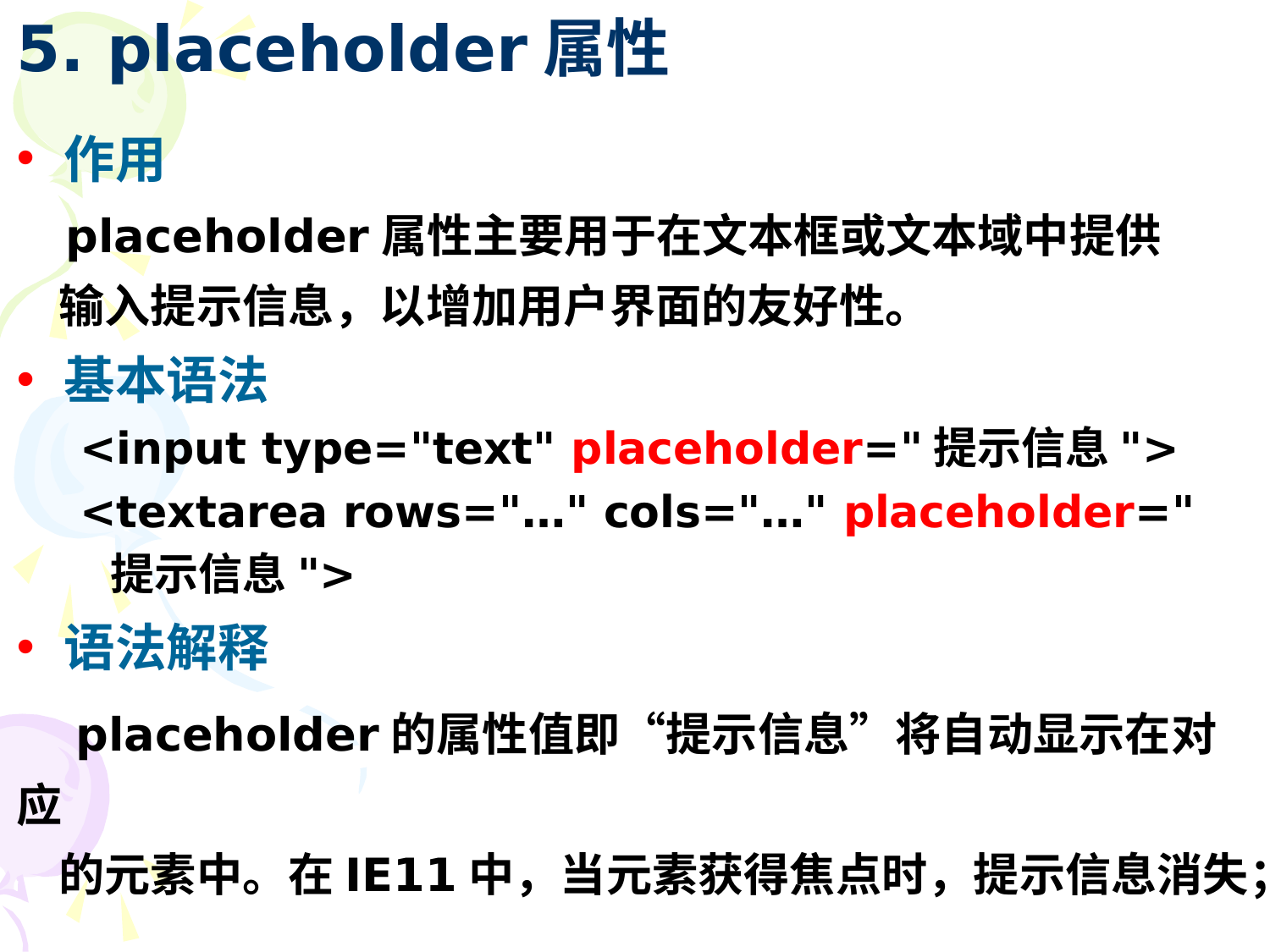

5. placeholder属性
作用
   placeholder属性主要用于在文本框或文本域中提供
   输入提示信息，以增加用户界面的友好性。
基本语法
<input type="text" placeholder="提示信息">
<textarea rows="…" cols="…" placeholder="
  提示信息">
语法解释
   placeholder的属性值即“提示信息”将自动显示在对应
   的元素中。在IE11中，当元素获得焦点时，提示信息消失；
    当元素失去焦点时，提示信息又会自动显示。